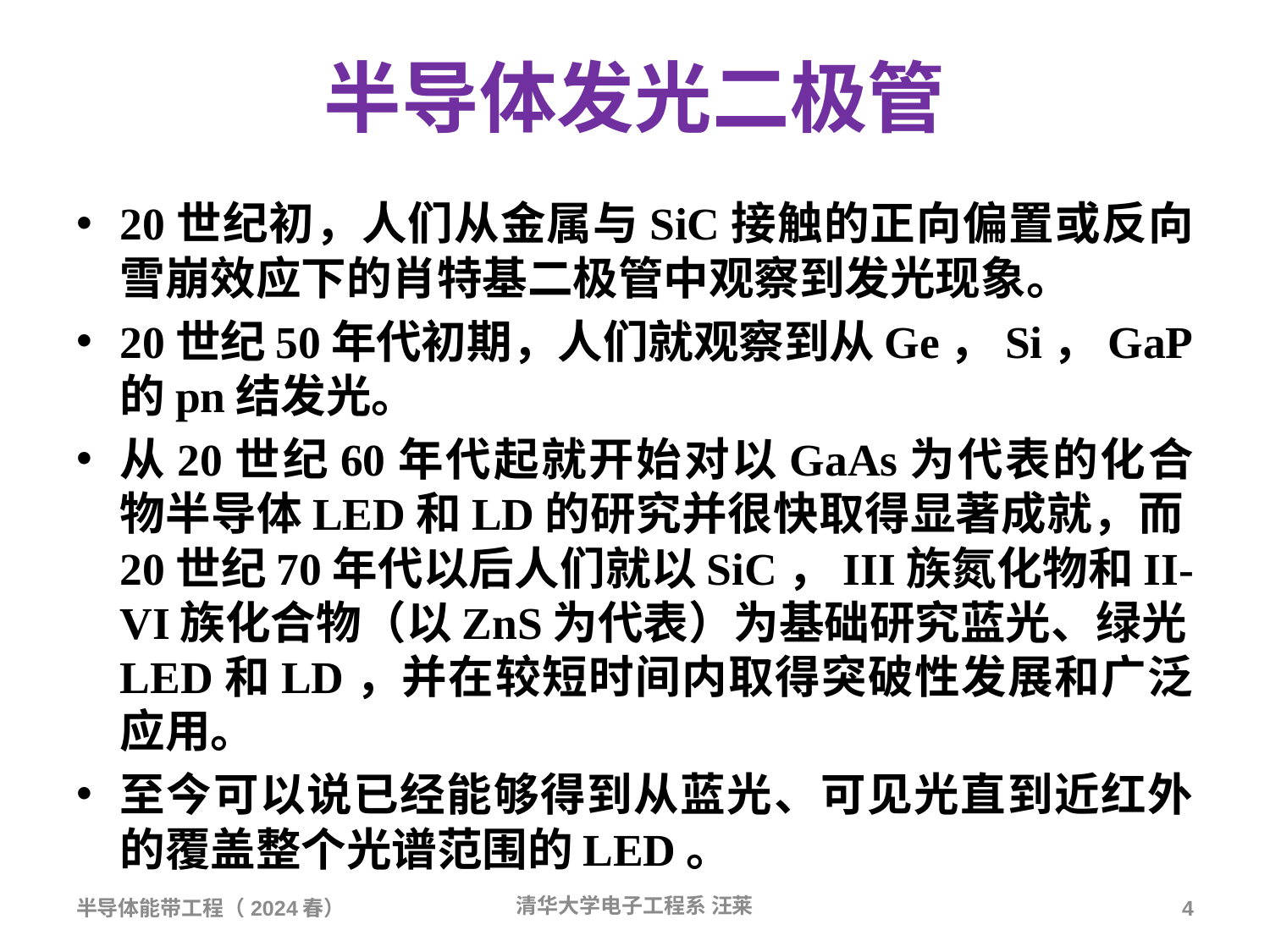

# 半导体发光二极管
20世纪初，人们从金属与SiC接触的正向偏置或反向雪崩效应下的肖特基二极管中观察到发光现象。
20世纪50年代初期，人们就观察到从Ge，Si，GaP的pn结发光。
从20世纪60年代起就开始对以GaAs为代表的化合物半导体LED和LD的研究并很快取得显著成就，而20世纪70年代以后人们就以SiC，III族氮化物和II-VI族化合物（以ZnS为代表）为基础研究蓝光、绿光LED和LD，并在较短时间内取得突破性发展和广泛应用。
至今可以说已经能够得到从蓝光、可见光直到近红外的覆盖整个光谱范围的LED。
半导体能带工程（2024春）
清华大学电子工程系 汪莱
4